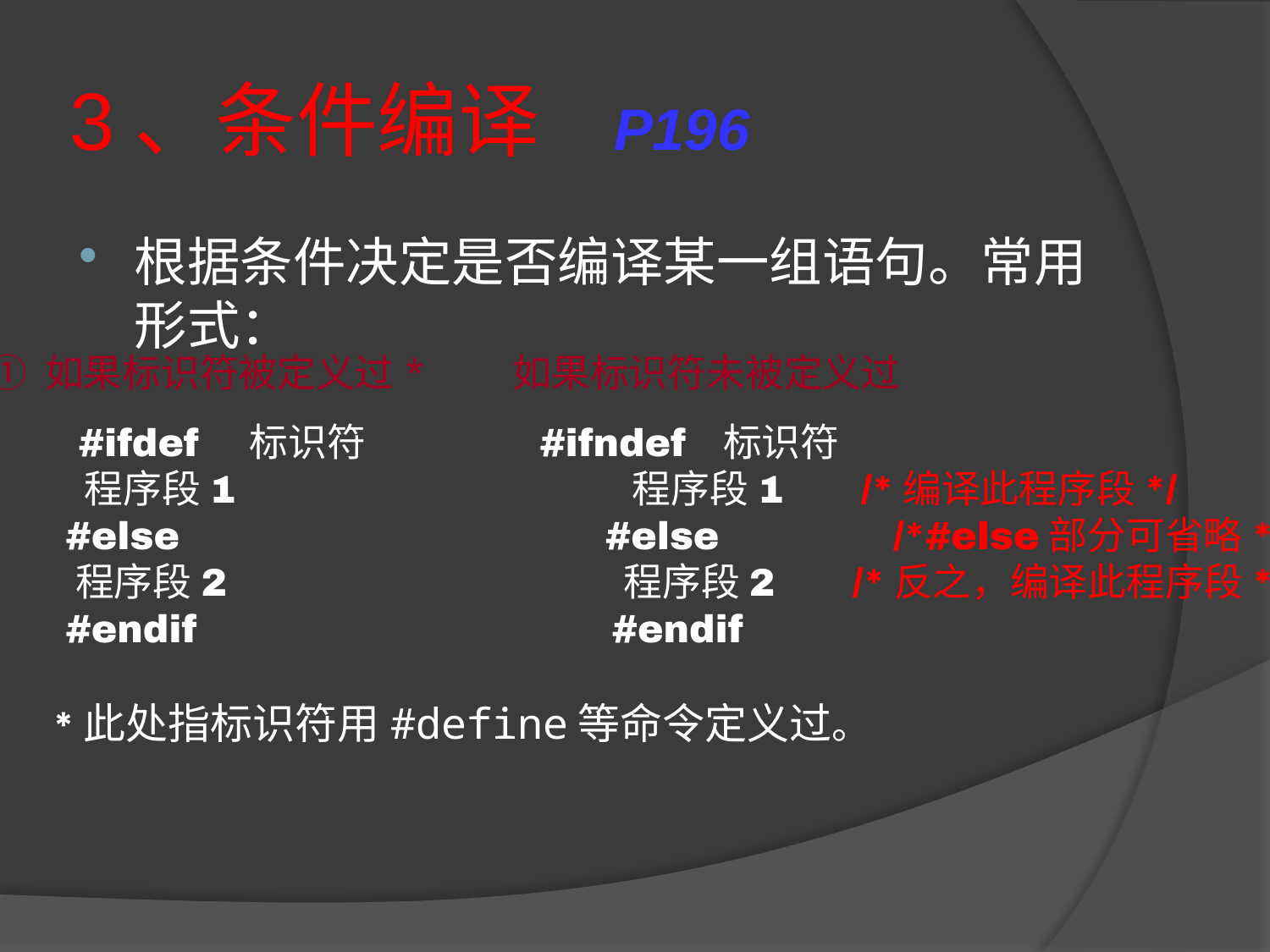

# 3、条件编译   P196
根据条件决定是否编译某一组语句。常用形式：
① 如果标识符被定义过*      如果标识符未被定义过
       #ifdef   标识符                   #ifndef  标识符
          程序段1                              程序段1      /*编译此程序段*/
      #else                                 #else　　　　/*#else部分可省略*/
         程序段2                              程序段2      /*反之，编译此程序段*/
      #endif                                #endif

     *此处指标识符用#define等命令定义过。